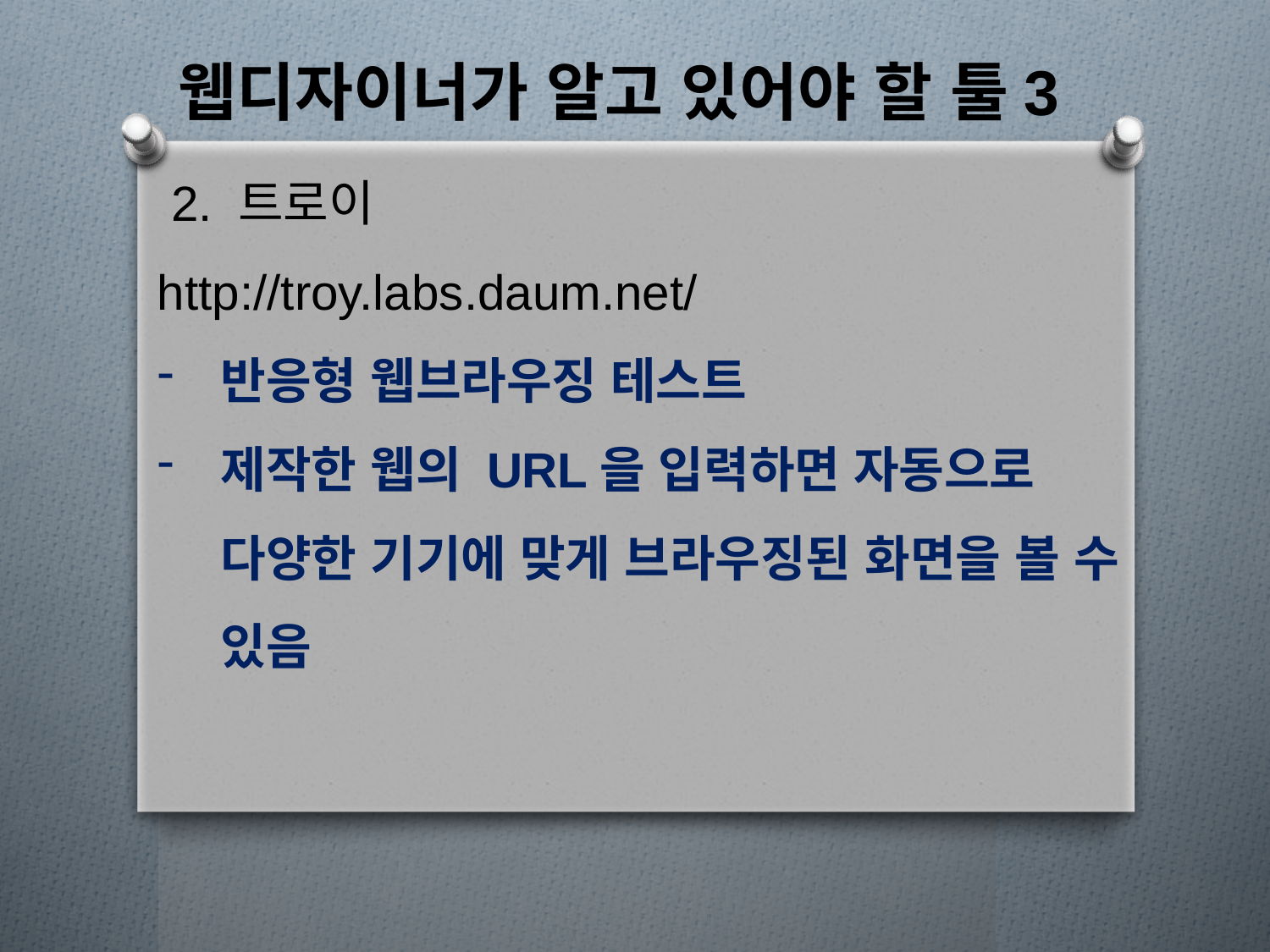

웹디자이너가 알고 있어야 할 툴3
 2. 트로이
http://troy.labs.daum.net/
반응형 웹브라우징 테스트
제작한 웹의 URL을 입력하면 자동으로 다양한 기기에 맞게 브라우징된 화면을 볼 수 있음